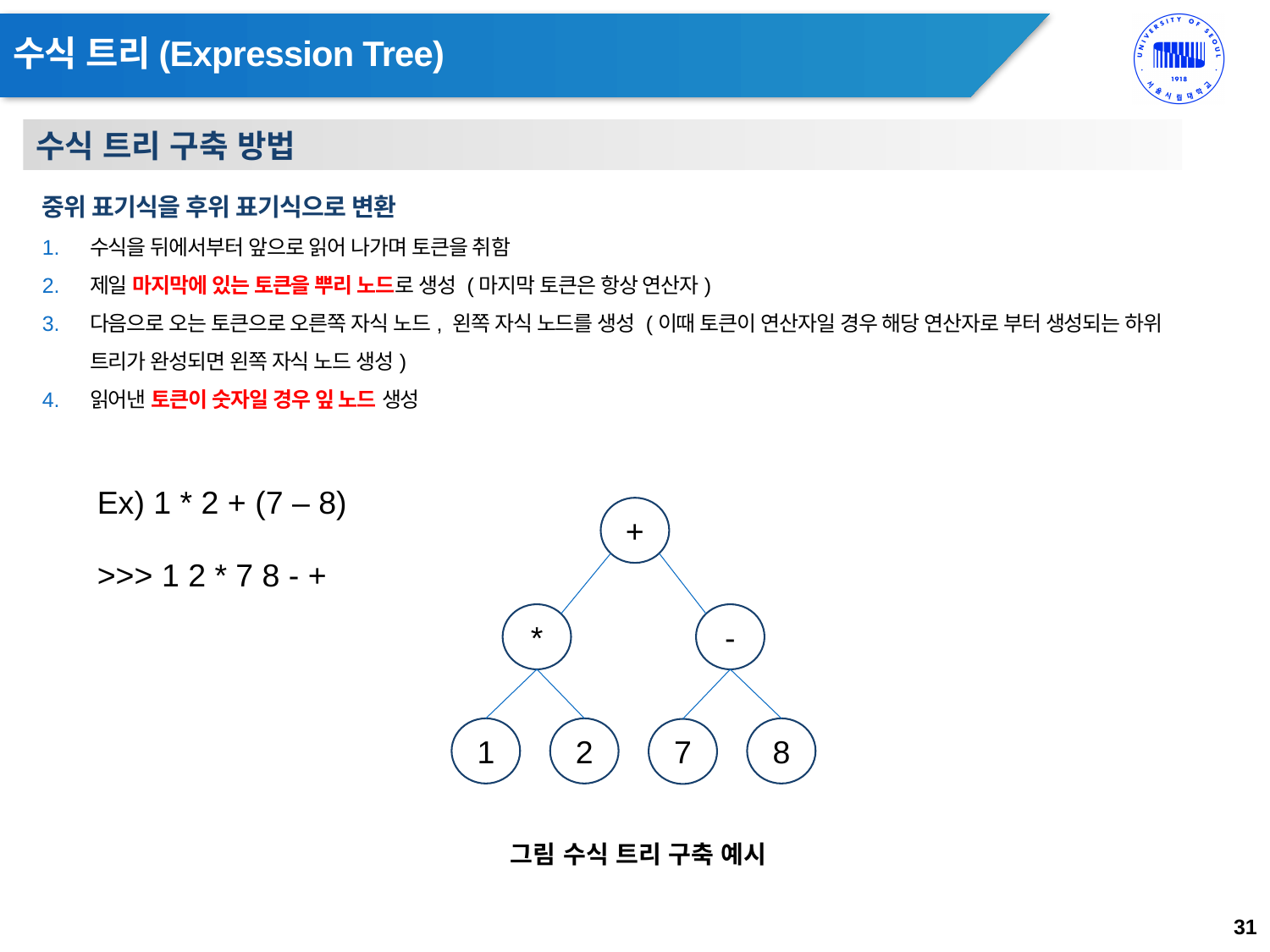

# 수식 트리(Expression Tree)
수식 트리 구축 방법
중위 표기식을 후위 표기식으로 변환
수식을 뒤에서부터 앞으로 읽어 나가며 토큰을 취함
제일 마지막에 있는 토큰을 뿌리 노드로 생성 (마지막 토큰은 항상 연산자)
다음으로 오는 토큰으로 오른쪽 자식 노드, 왼쪽 자식 노드를 생성 (이때 토큰이 연산자일 경우 해당 연산자로 부터 생성되는 하위 트리가 완성되면 왼쪽 자식 노드 생성)
읽어낸 토큰이 숫자일 경우 잎 노드 생성

Ex) 1 * 2 + (7 – 8)
+
>>> 1 2 * 7 8 - +
*
-
1
2
8
7
그림 수식 트리 구축 예시
31